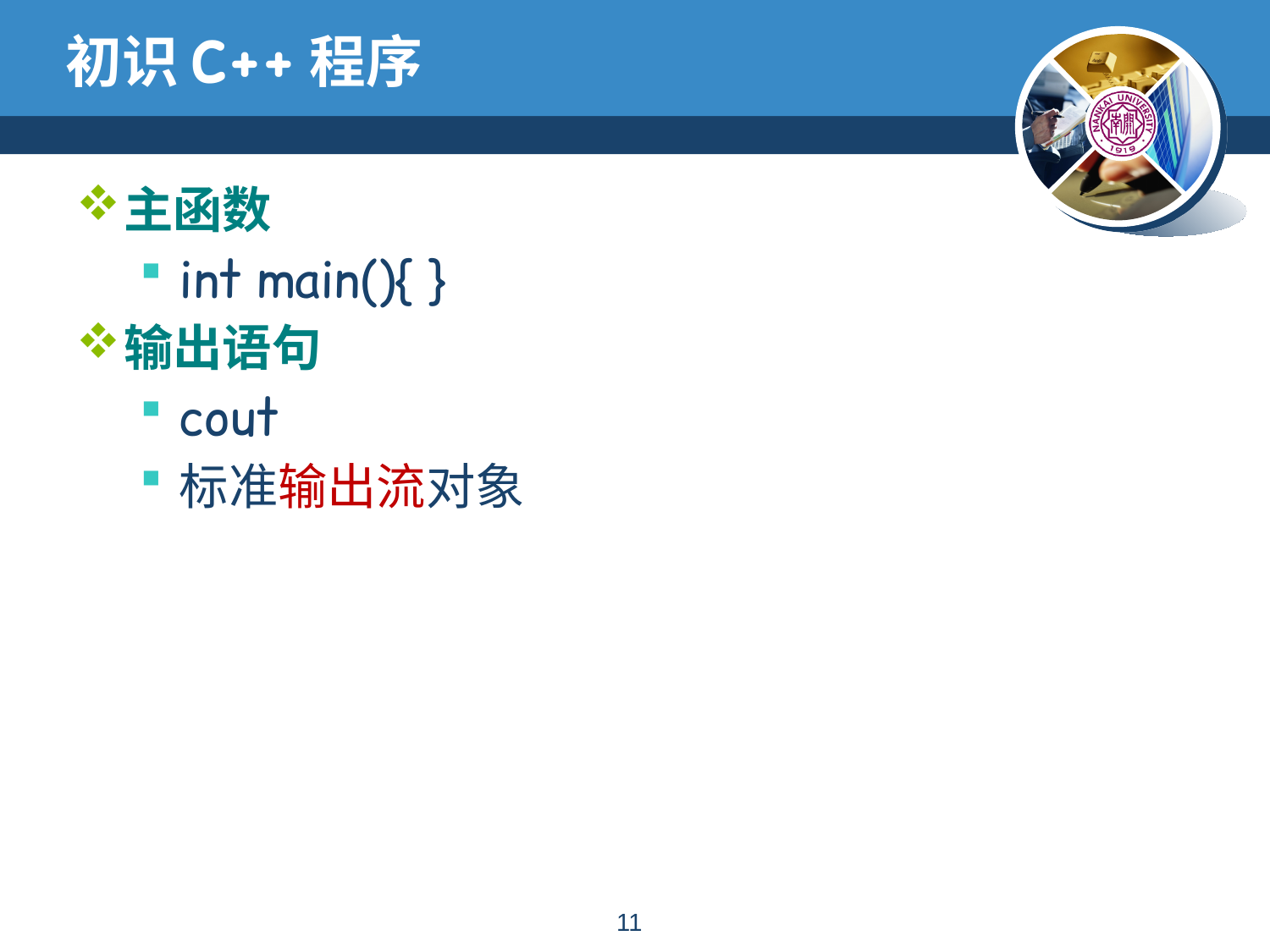

# 初识C++程序
主函数
int main(){ }
输出语句
cout
标准输出流对象
11